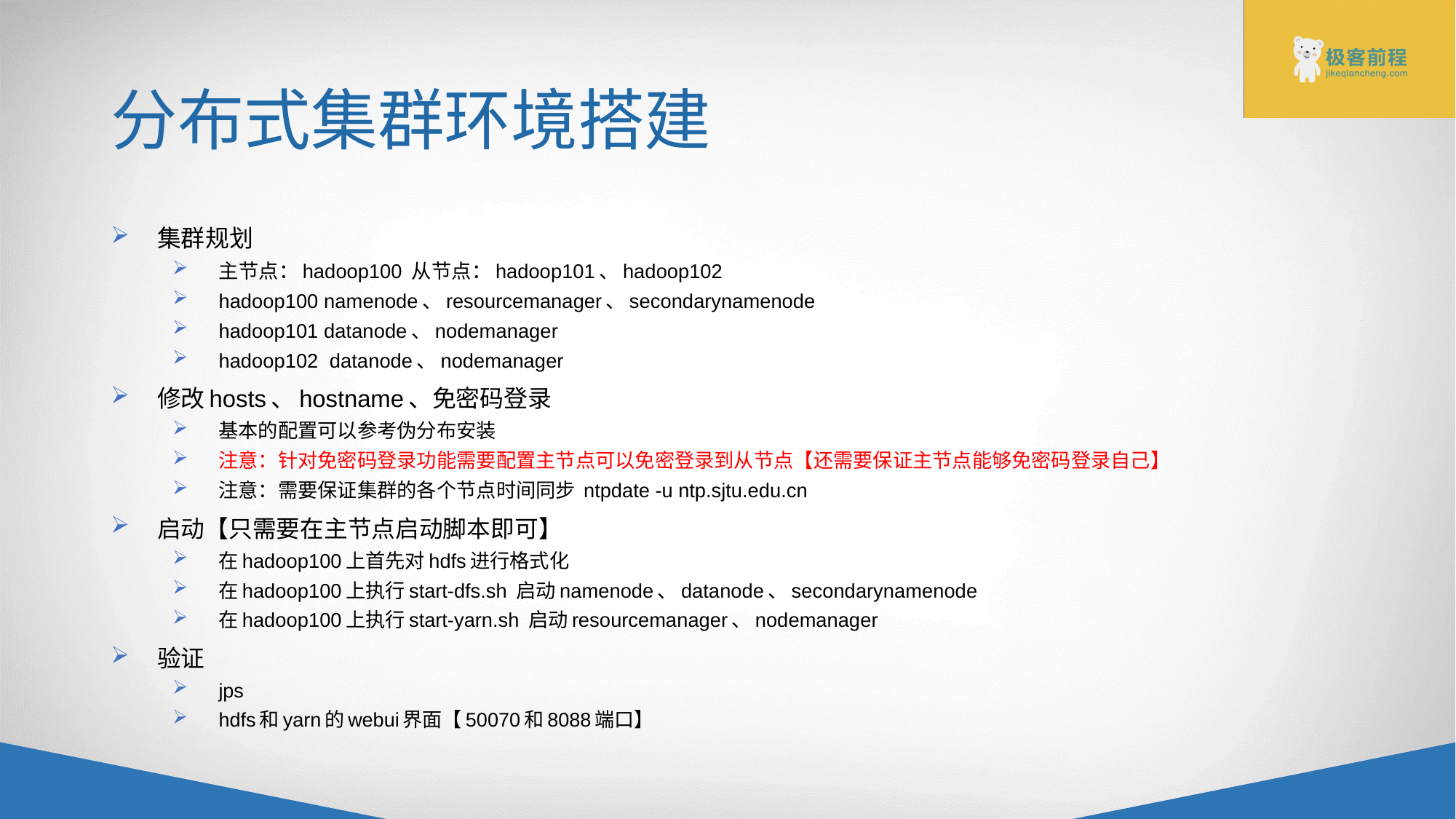

# 分布式集群环境搭建
集群规划
主节点：hadoop100 从节点：hadoop101、hadoop102
hadoop100 namenode、resourcemanager、secondarynamenode
hadoop101 datanode、nodemanager
hadoop102  datanode、nodemanager
修改hosts、hostname、免密码登录
基本的配置可以参考伪分布安装
注意：针对免密码登录功能需要配置主节点可以免密登录到从节点【还需要保证主节点能够免密码登录自己】
注意：需要保证集群的各个节点时间同步 ntpdate -u ntp.sjtu.edu.cn
启动【只需要在主节点启动脚本即可】
在hadoop100上首先对hdfs进行格式化
在hadoop100上执行start-dfs.sh 启动namenode、datanode、secondarynamenode
在hadoop100上执行start-yarn.sh 启动resourcemanager、nodemanager
验证
jps
hdfs和yarn的webui界面【50070和8088端口】